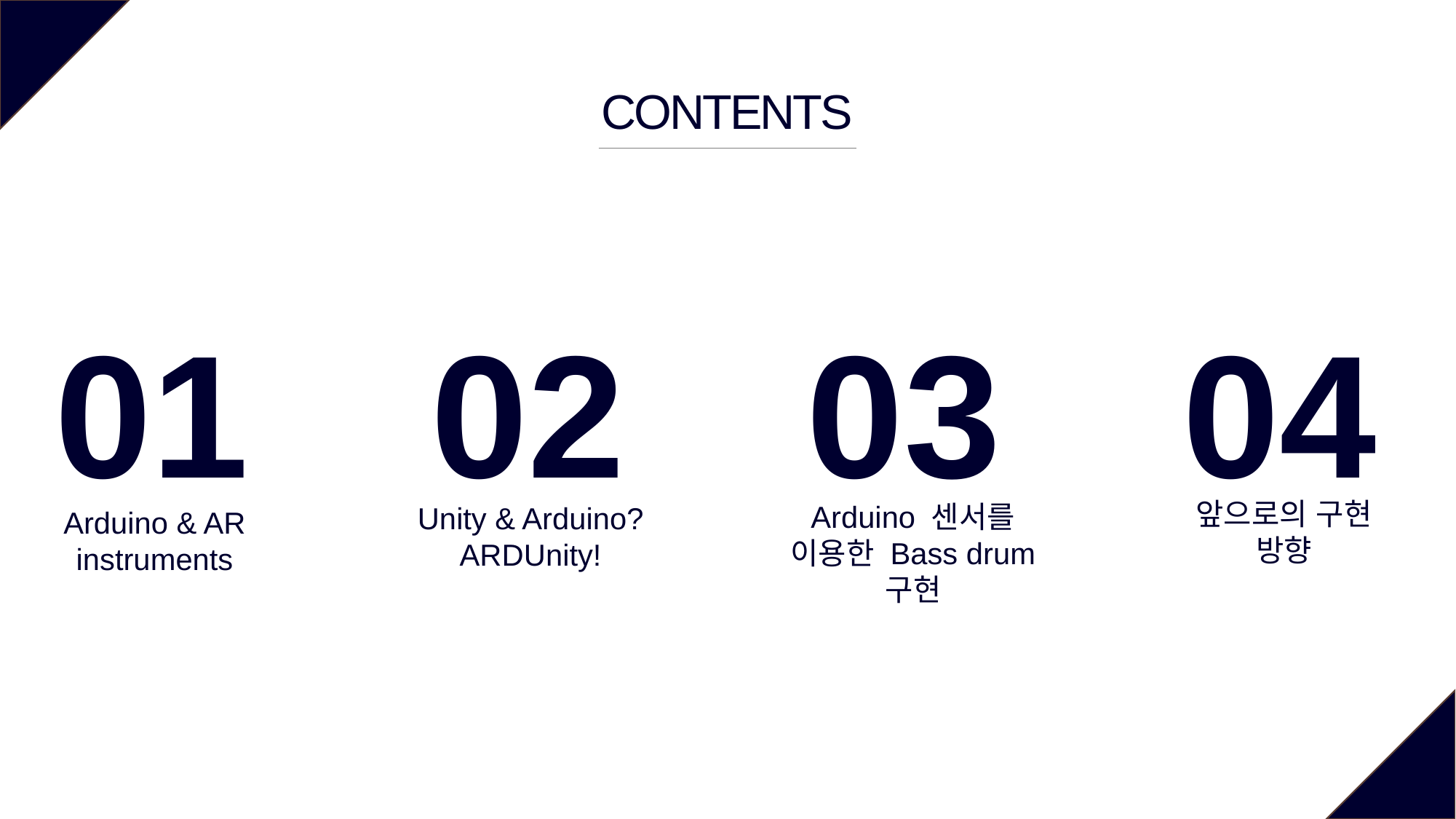

CONTENTS
01
02
03
04
Arduino 센서를 이용한 Bass drum 구현
앞으로의 구현
방향
Unity & Arduino?
ARDUnity!
Arduino & AR instruments